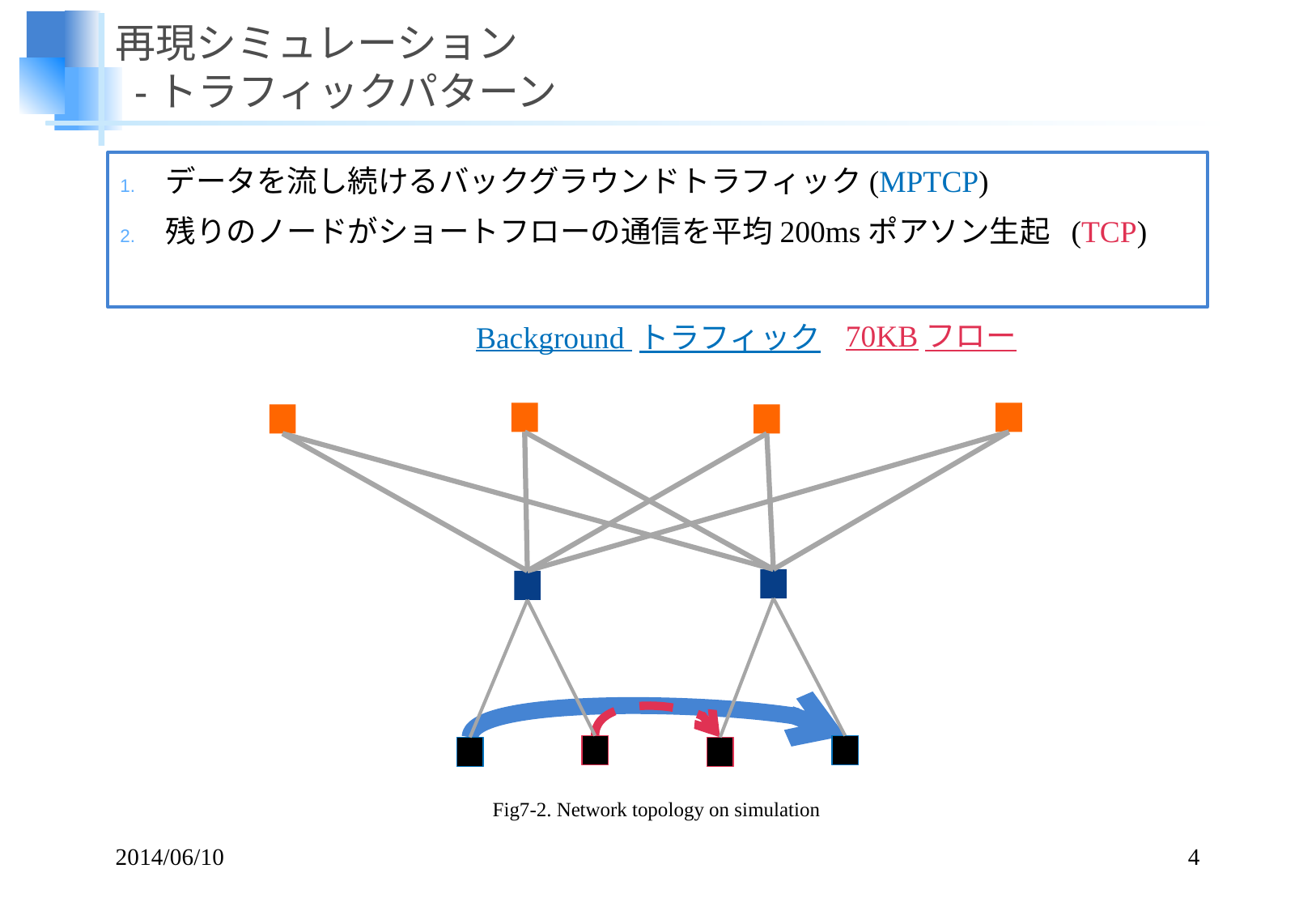

# 再現シミュレーション -トラフィックパターン
データを流し続けるバックグラウンドトラフィック(MPTCP)
残りのノードがショートフローの通信を平均200msポアソン生起  (TCP)
70KBフロー
Background トラフィック

Fig7-2. Network topology on simulation
2014/06/10
4